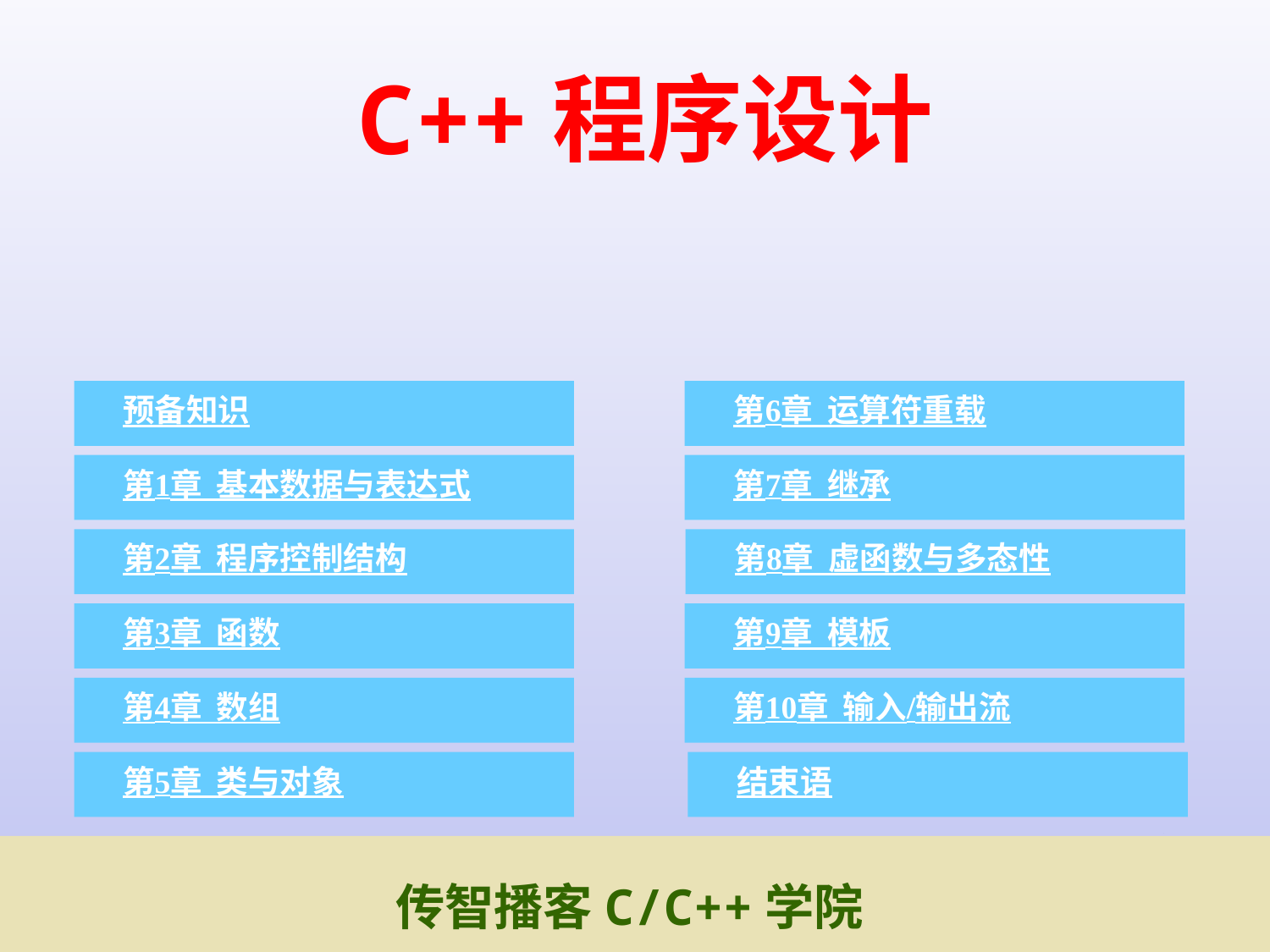

# C++程序设计
    预备知识
    第6章  运算符重载
    第1章  基本数据与表达式
    第7章  继承
    第2章  程序控制结构
    第8章  虚函数与多态性
    第3章  函数
    第9章  模板
    第4章  数组
    第10章  输入/输出流
    第5章  类与对象
    结束语
传智播客C/C++学院